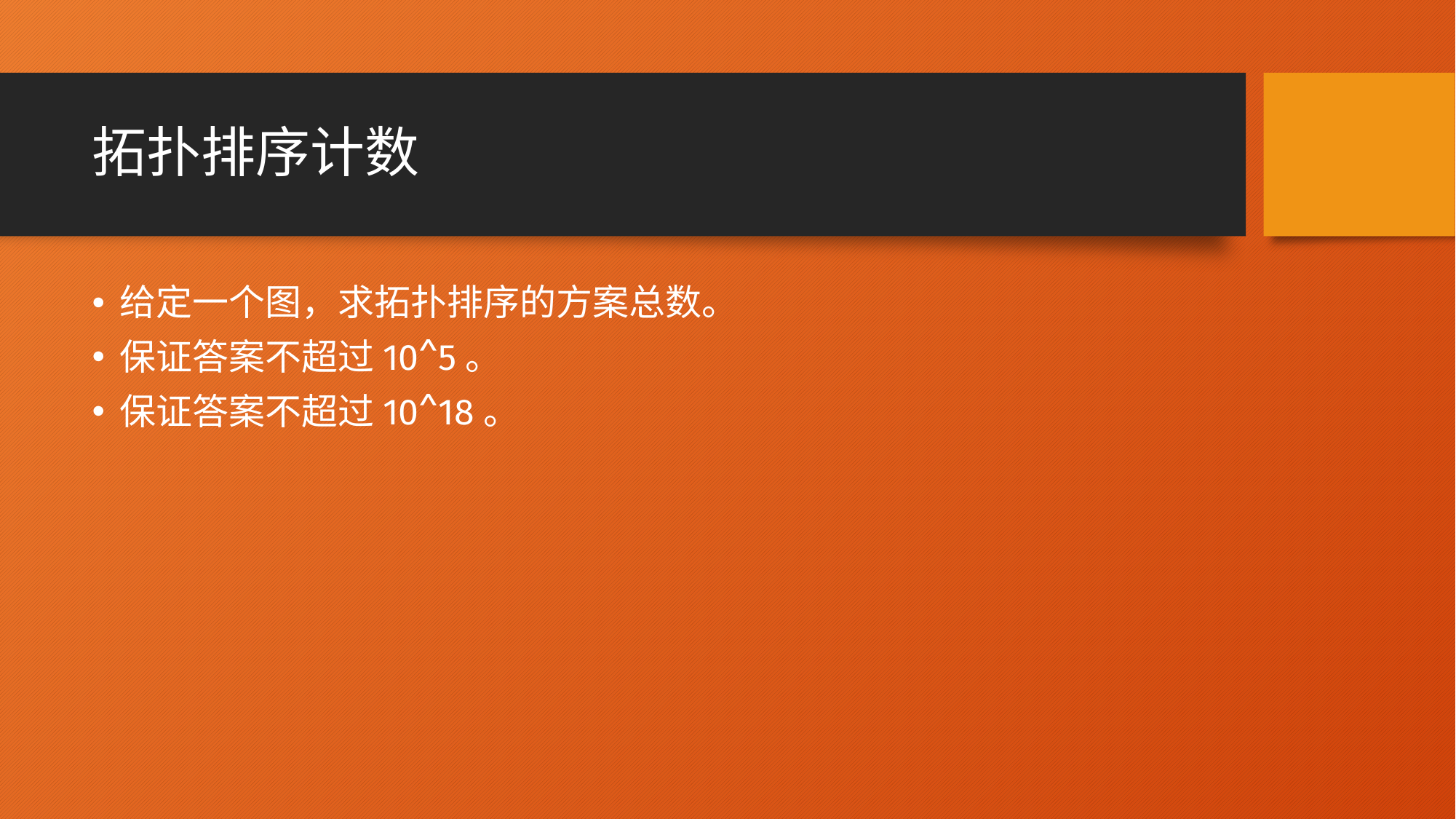

# 拓扑排序计数
给定一个图，求拓扑排序的方案总数。
保证答案不超过10^5。
保证答案不超过10^18。